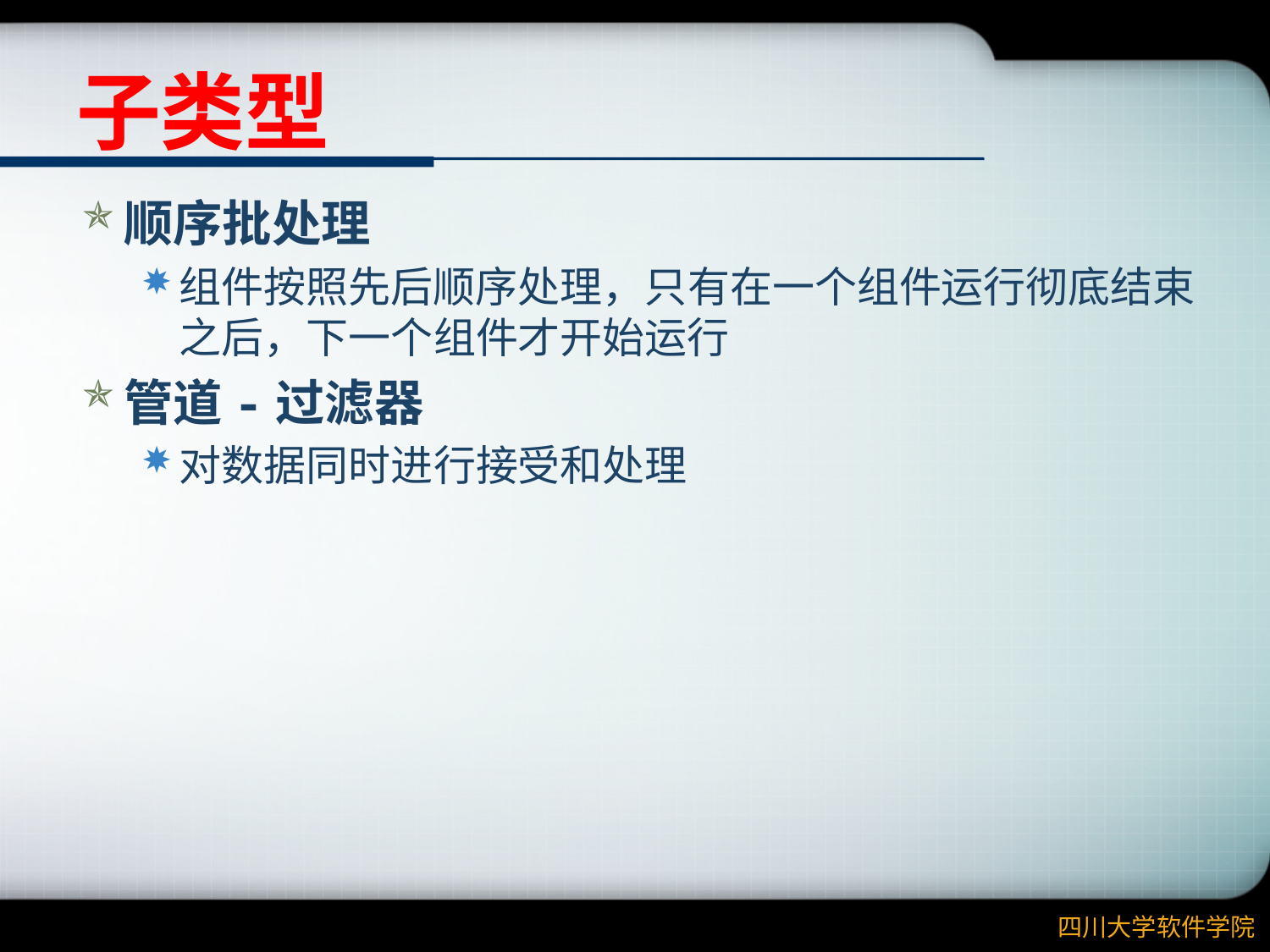

# 子类型
顺序批处理
组件按照先后顺序处理，只有在一个组件运行彻底结束之后，下一个组件才开始运行
管道-过滤器
对数据同时进行接受和处理